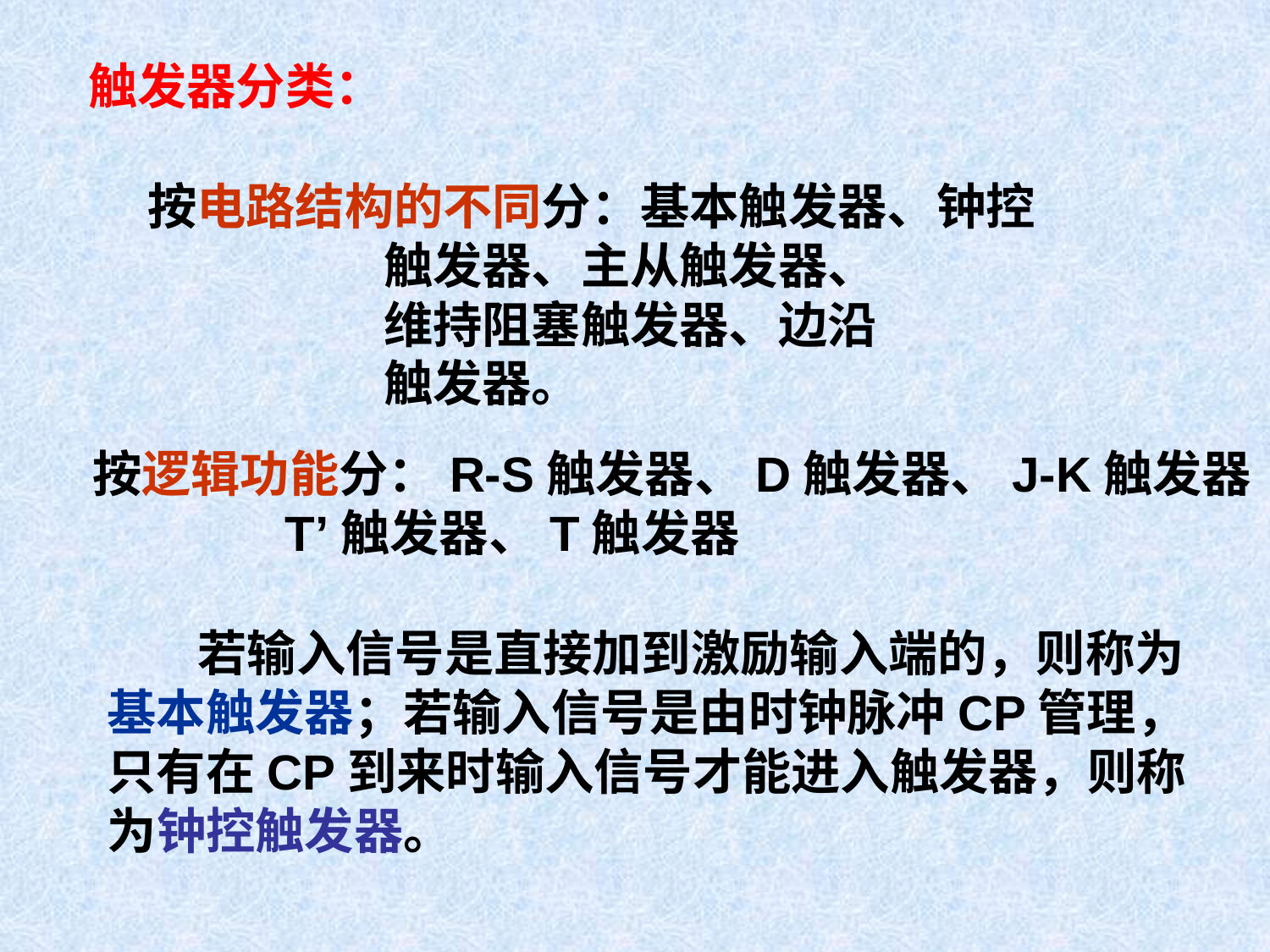

触发器分类：
按电路结构的不同分：基本触发器、钟控
                    触发器、主从触发器、
                    维持阻塞触发器、边沿
                    触发器。
按逻辑功能分：R-S触发器、D触发器、J-K触发器
              T’触发器、T触发器
       若输入信号是直接加到激励输入端的，则称为基本触发器；若输入信号是由时钟脉冲CP管理，只有在CP到来时输入信号才能进入触发器，则称为钟控触发器。